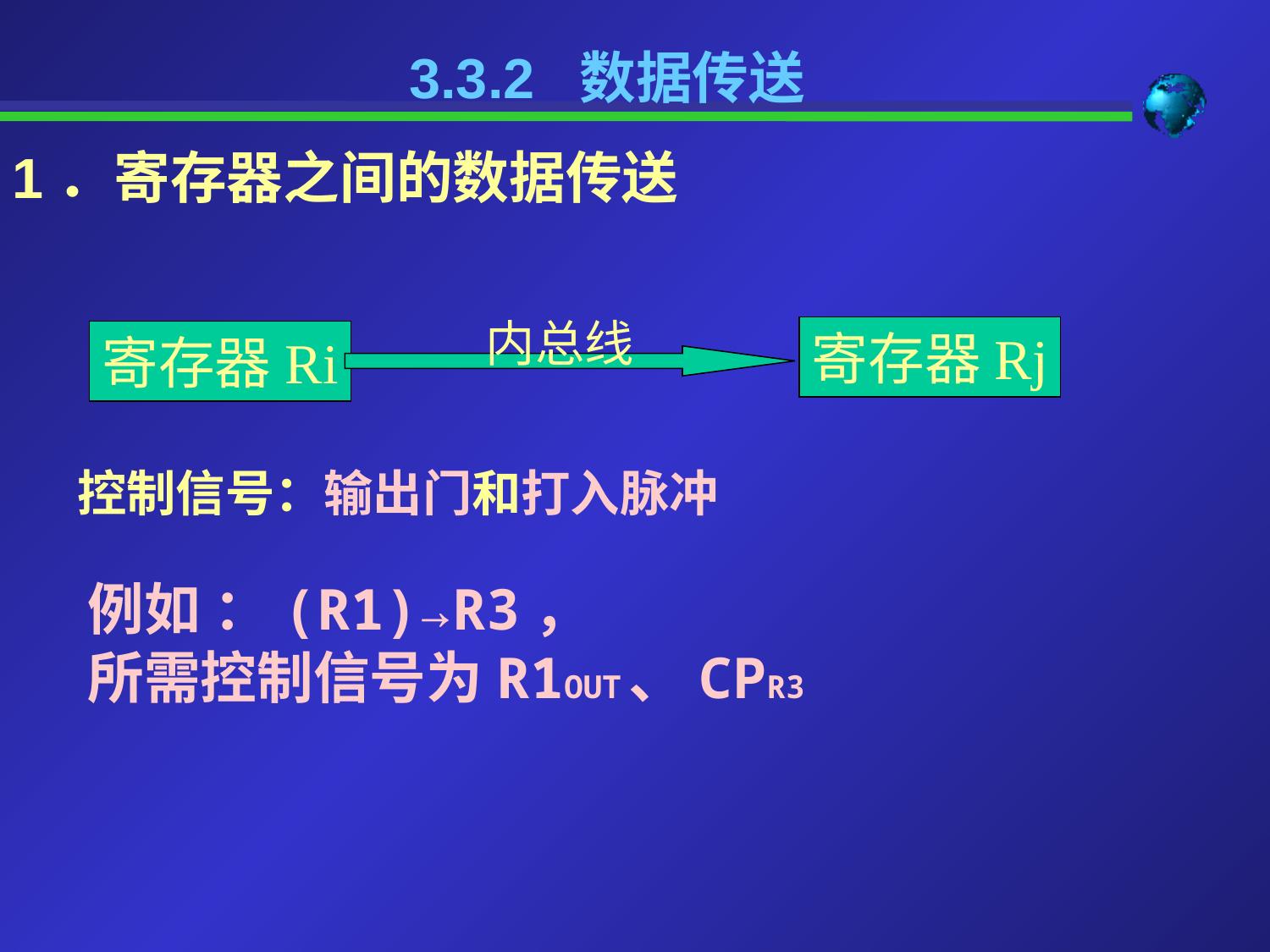

3.3.2  数据传送
1．寄存器之间的数据传送
内总线
寄存器Rj
寄存器Ri

控制信号：输出门和打入脉冲
例如 ：(R1)→R3，
所需控制信号为R1OUT、CPR3
38